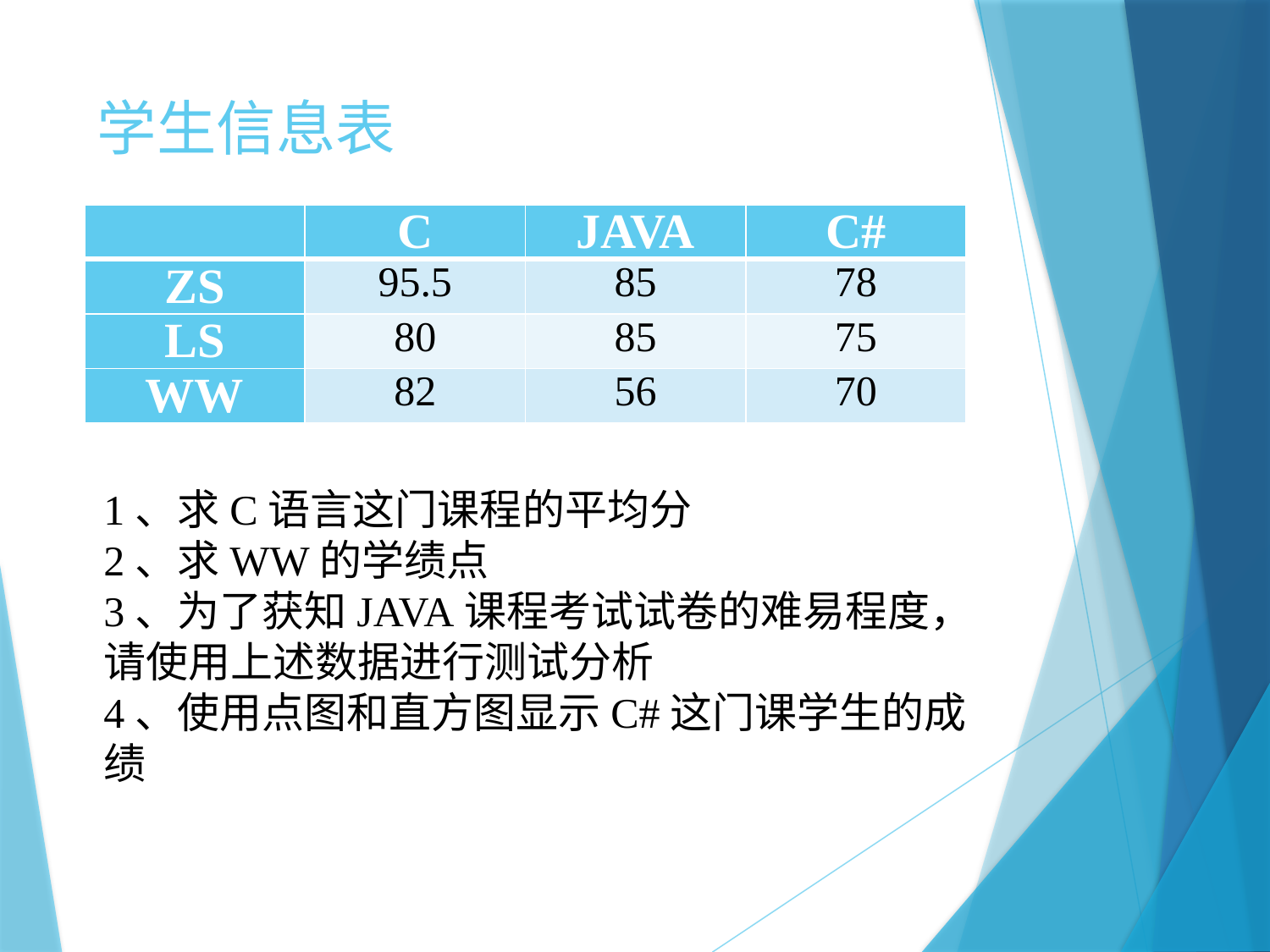

# 学生信息表
|  | C | JAVA | C# |
| --- | --- | --- | --- |
| ZS | 95.5 | 85 | 78 |
| LS | 80 | 85 | 75 |
| WW | 82 | 56 | 70 |
1、求C语言这门课程的平均分
2、求WW的学绩点
3、为了获知JAVA课程考试试卷的难易程度，请使用上述数据进行测试分析
4、使用点图和直方图显示C#这门课学生的成绩